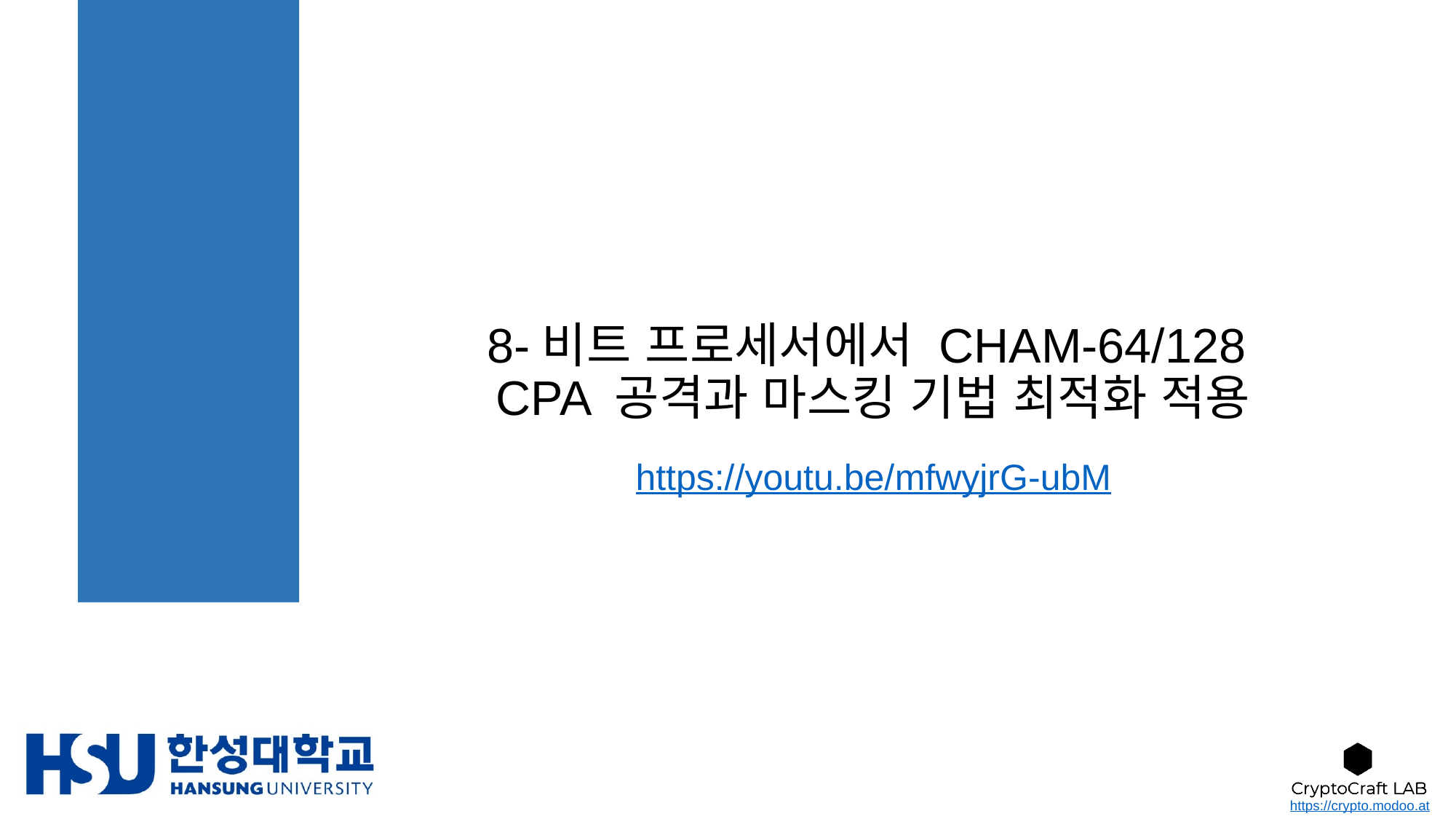

# 8-비트 프로세서에서 CHAM-64/128 CPA 공격과 마스킹 기법 최적화 적용
https://youtu.be/mfwyjrG-ubM